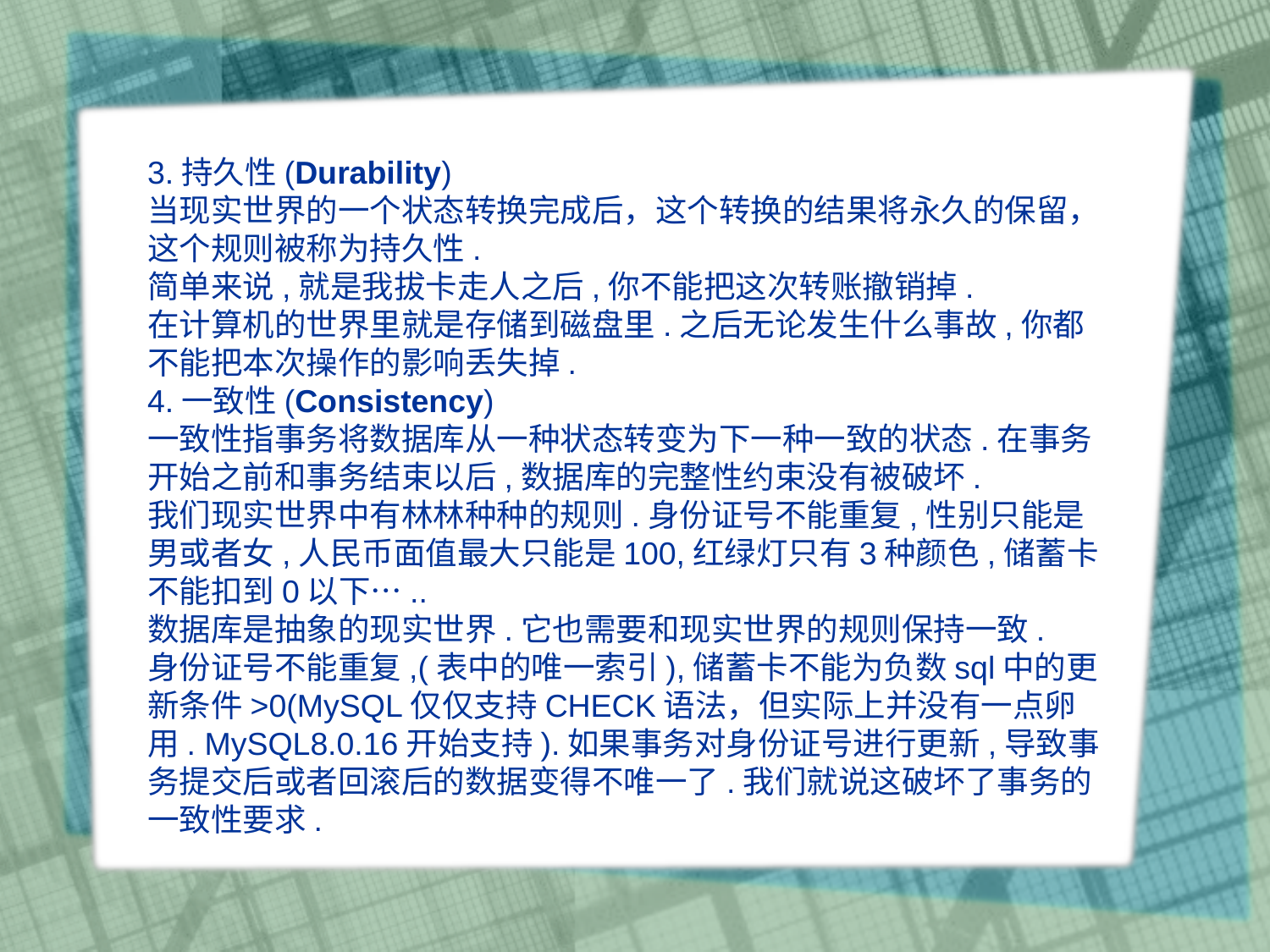

3.持久性(Durability)
当现实世界的一个状态转换完成后，这个转换的结果将永久的保留，这个规则被称为持久性.
简单来说,就是我拔卡走人之后,你不能把这次转账撤销掉.
在计算机的世界里就是存储到磁盘里.之后无论发生什么事故,你都不能把本次操作的影响丢失掉.
4.一致性(Consistency)
一致性指事务将数据库从一种状态转变为下一种一致的状态.在事务开始之前和事务结束以后,数据库的完整性约束没有被破坏.
我们现实世界中有林林种种的规则.身份证号不能重复,性别只能是男或者女,人民币面值最大只能是100,红绿灯只有3种颜色,储蓄卡不能扣到0以下…..
数据库是抽象的现实世界.它也需要和现实世界的规则保持一致.
身份证号不能重复,(表中的唯一索引),储蓄卡不能为负数sql中的更新条件>0(MySQL仅仅支持CHECK语法，但实际上并没有一点卵用. MySQL8.0.16开始支持).如果事务对身份证号进行更新,导致事务提交后或者回滚后的数据变得不唯一了.我们就说这破坏了事务的一致性要求.